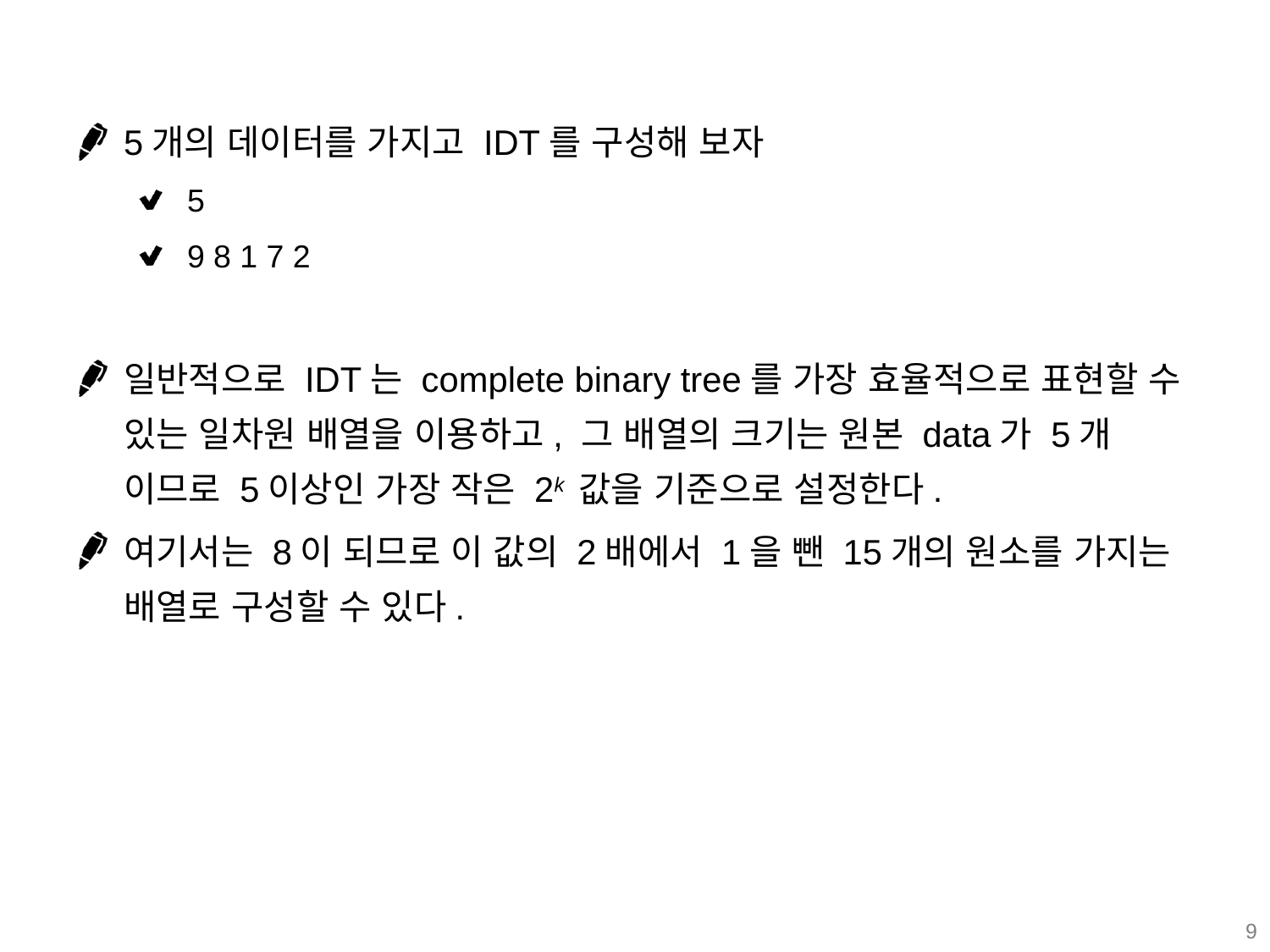

5개의 데이터를 가지고 IDT를 구성해 보자
5
9 8 1 7 2

일반적으로 IDT는 complete binary tree를 가장 효율적으로 표현할 수 있는 일차원 배열을 이용하고, 그 배열의 크기는 원본 data가 5개 이므로 5이상인 가장 작은 2k 값을 기준으로 설정한다.
여기서는 8이 되므로 이 값의 2배에서 1을 뺀 15개의 원소를 가지는 배열로 구성할 수 있다.
9